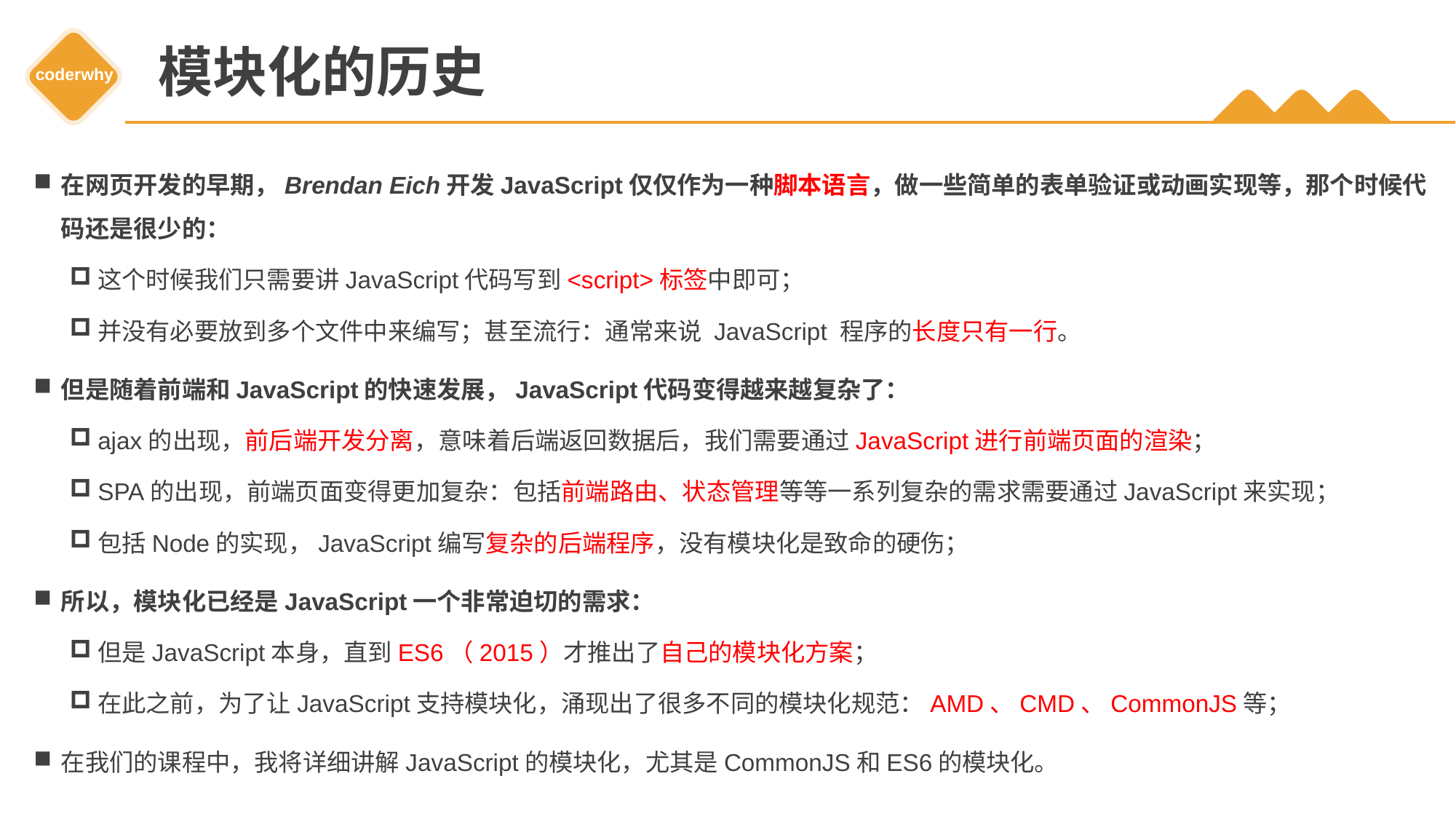

# 模块化的历史
在网页开发的早期，Brendan Eich开发JavaScript仅仅作为一种脚本语言，做一些简单的表单验证或动画实现等，那个时候代码还是很少的：
这个时候我们只需要讲JavaScript代码写到<script>标签中即可；
并没有必要放到多个文件中来编写；甚至流行：通常来说 JavaScript 程序的长度只有一行。
但是随着前端和JavaScript的快速发展，JavaScript代码变得越来越复杂了：
ajax的出现，前后端开发分离，意味着后端返回数据后，我们需要通过JavaScript进行前端页面的渲染；
SPA的出现，前端页面变得更加复杂：包括前端路由、状态管理等等一系列复杂的需求需要通过JavaScript来实现；
包括Node的实现，JavaScript编写复杂的后端程序，没有模块化是致命的硬伤；
所以，模块化已经是JavaScript一个非常迫切的需求：
但是JavaScript本身，直到ES6（2015）才推出了自己的模块化方案；
在此之前，为了让JavaScript支持模块化，涌现出了很多不同的模块化规范：AMD、CMD、CommonJS等；
在我们的课程中，我将详细讲解JavaScript的模块化，尤其是CommonJS和ES6的模块化。